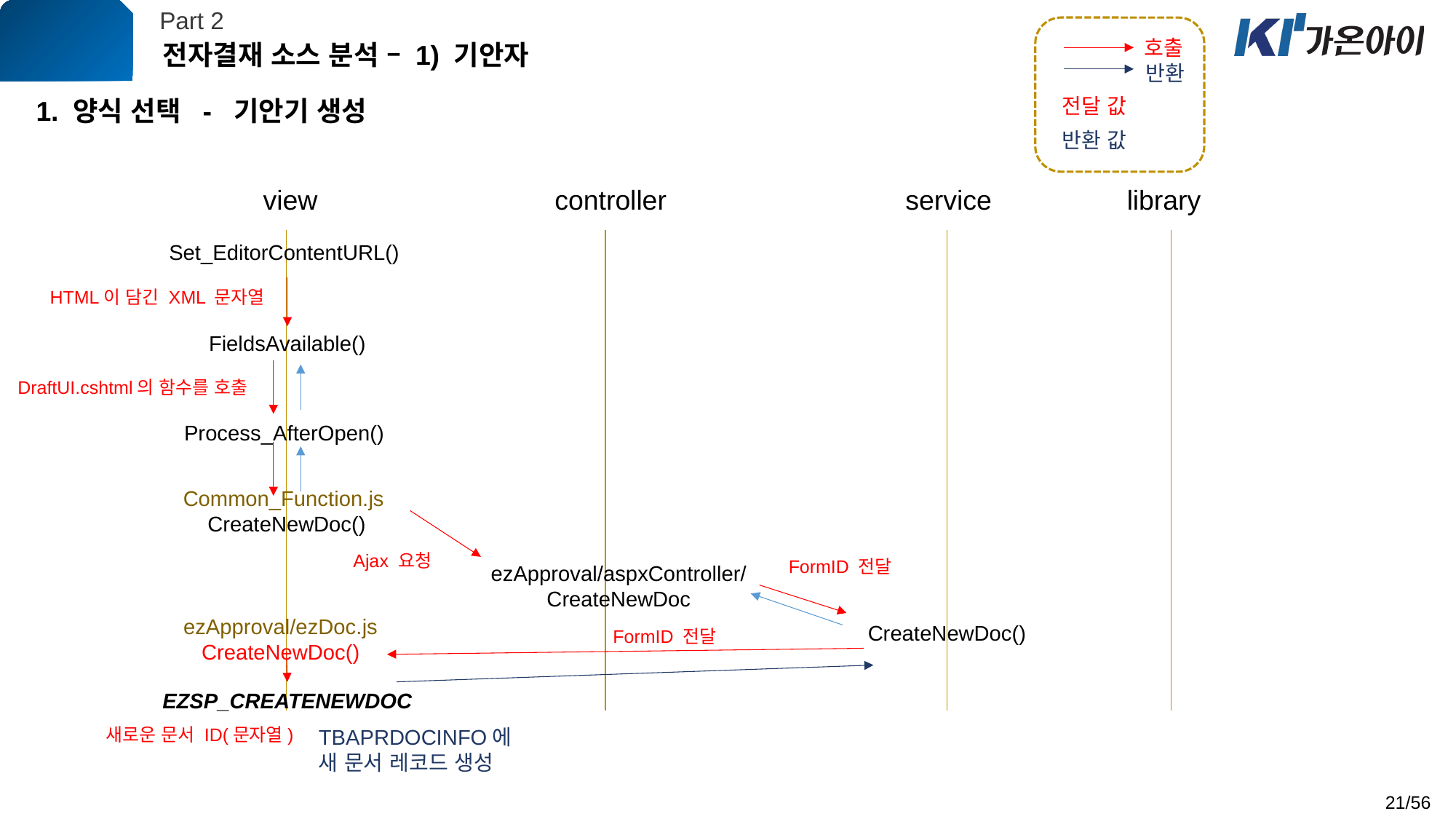

Part 2

호출
전자결재 소스 분석 – 1) 기안자
반환
전달 값
1. 양식 선택  -  기안기 생성
반환 값
view
controller
service
library
Set_EditorContentURL()
HTML이 담긴 XML 문자열
FieldsAvailable()
DraftUI.cshtml의 함수를 호출
Process_AfterOpen()
Common_Function.js
CreateNewDoc()
Ajax 요청
FormID 전달
ezApproval/aspxController/
CreateNewDoc
ezApproval/ezDoc.js
CreateNewDoc()
CreateNewDoc()
FormID 전달
EZSP_CREATENEWDOC
새로운 문서 ID(문자열)
TBAPRDOCINFO에 새 문서 레코드 생성
21/56